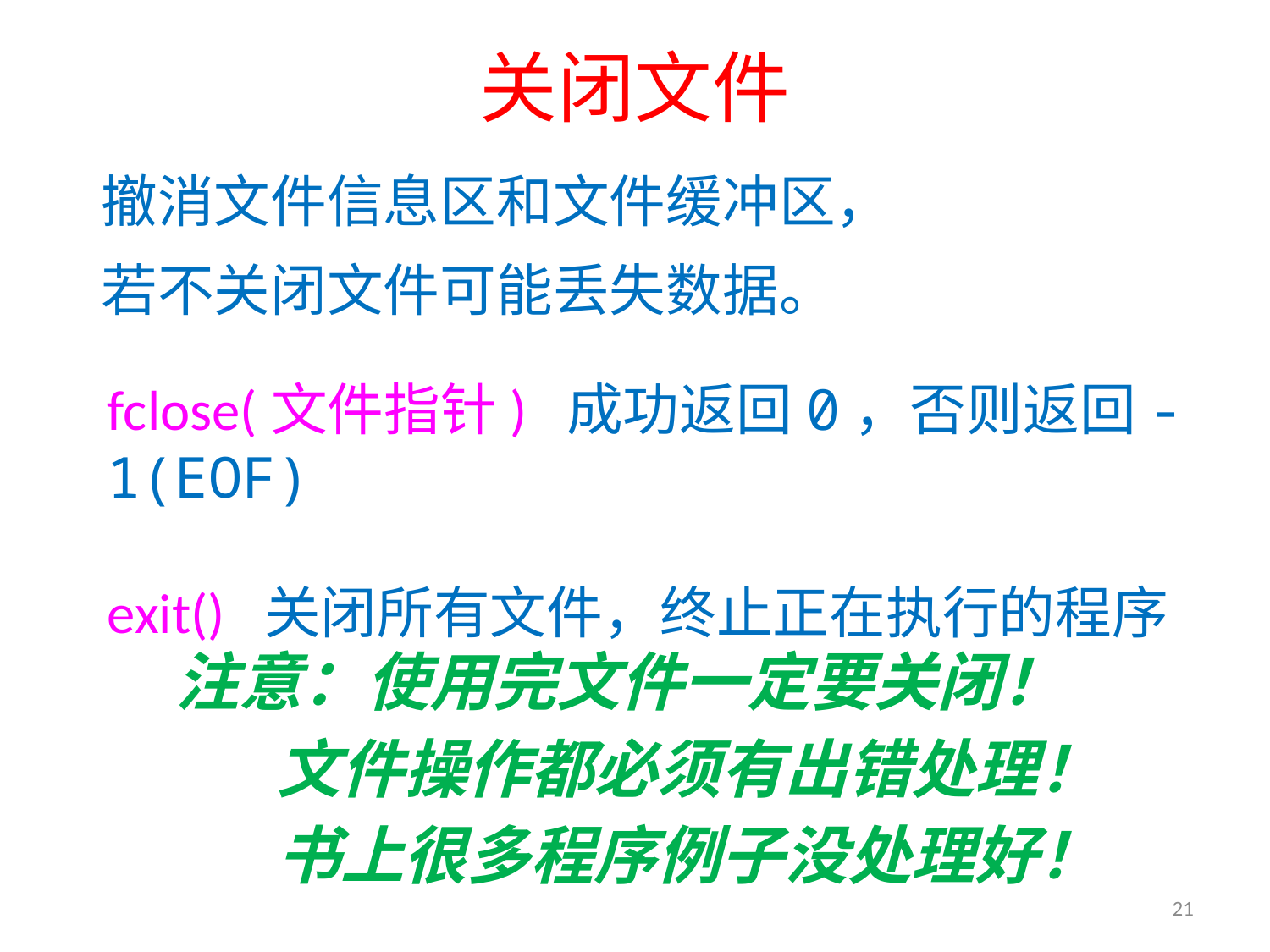

# 关闭文件
撤消文件信息区和文件缓冲区，
若不关闭文件可能丢失数据。
fclose(文件指针)  成功返回0，否则返回-1(EOF)

exit()  关闭所有文件，终止正在执行的程序
注意：使用完文件一定要关闭！
      文件操作都必须有出错处理！
      书上很多程序例子没处理好！
21